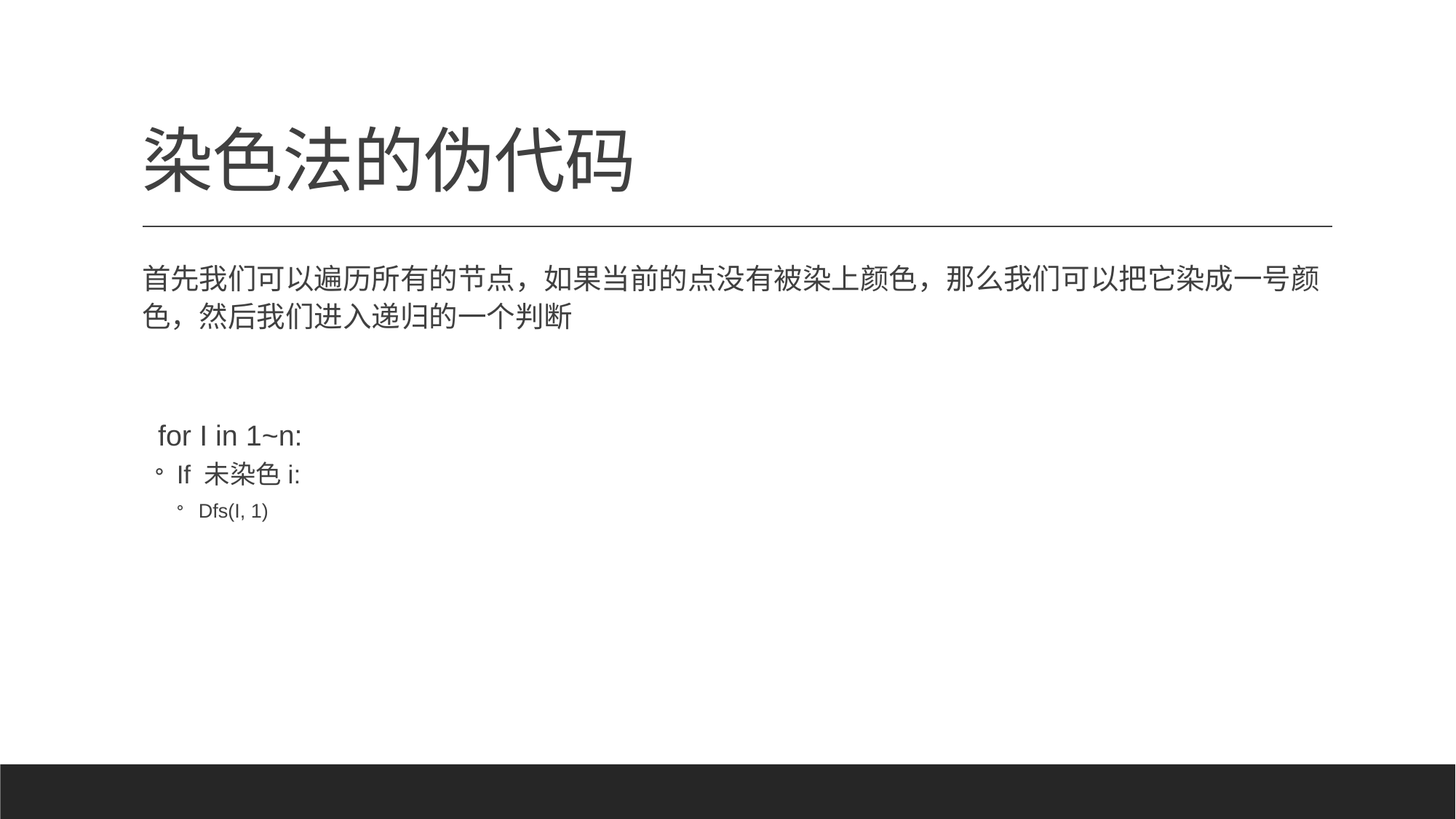

# 染色法的伪代码
首先我们可以遍历所有的节点，如果当前的点没有被染上颜色，那么我们可以把它染成一号颜色，然后我们进入递归的一个判断

  for I in 1~n:
If 未染色i:
Dfs(I, 1)